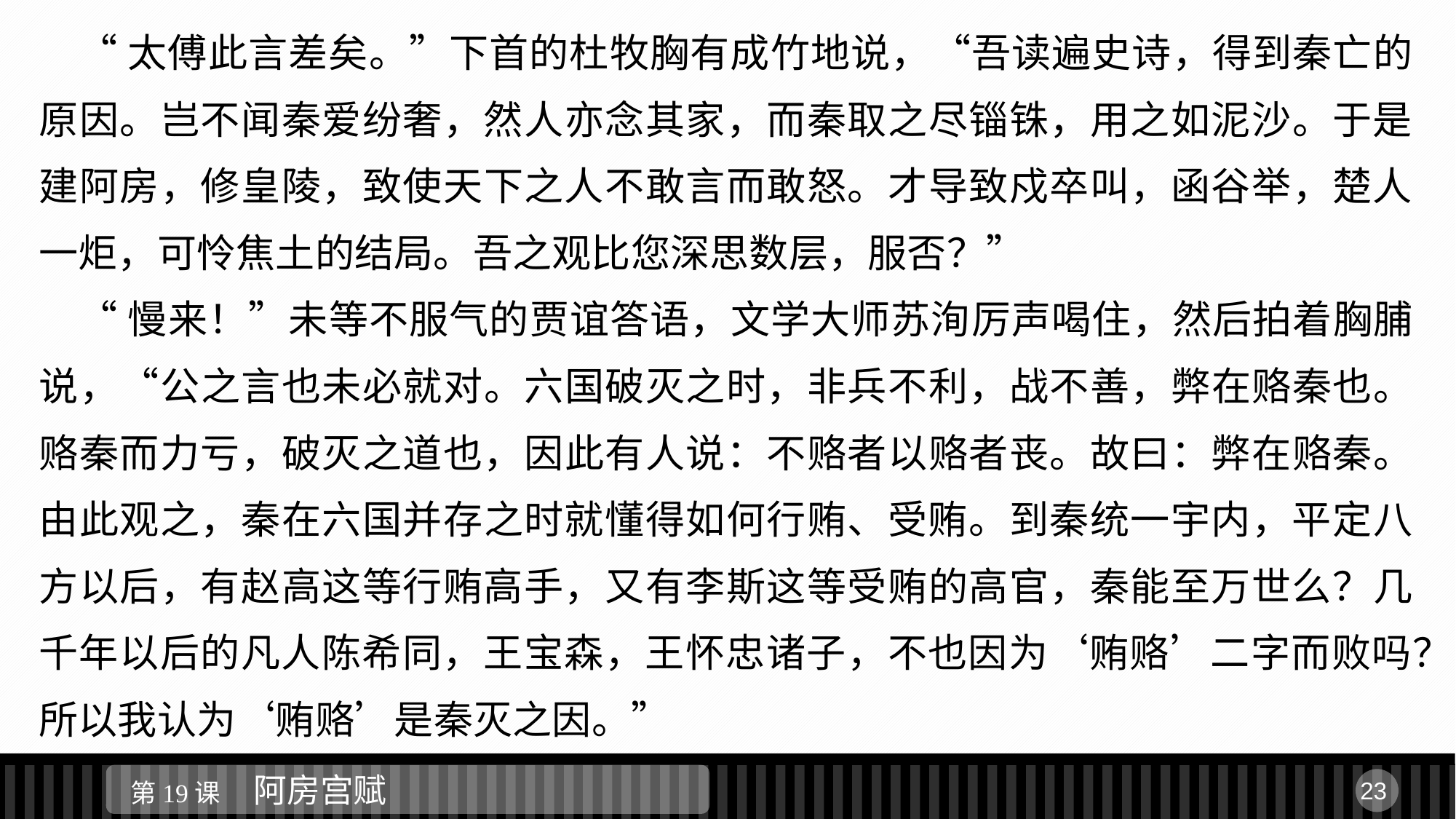

“太傅此言差矣。”下首的杜牧胸有成竹地说，“吾读遍史诗，得到秦亡的原因。岂不闻秦爱纷奢，然人亦念其家，而秦取之尽锱铢，用之如泥沙。于是建阿房，修皇陵，致使天下之人不敢言而敢怒。才导致戍卒叫，函谷举，楚人一炬，可怜焦土的结局。吾之观比您深思数层，服否？”
    “慢来！”未等不服气的贾谊答语，文学大师苏洵厉声喝住，然后拍着胸脯说，“公之言也未必就对。六国破灭之时，非兵不利，战不善，弊在赂秦也。赂秦而力亏，破灭之道也，因此有人说：不赂者以赂者丧。故曰：弊在赂秦。由此观之，秦在六国并存之时就懂得如何行贿、受贿。到秦统一宇内，平定八方以后，有赵高这等行贿高手，又有李斯这等受贿的高官，秦能至万世么？几千年以后的凡人陈希同，王宝森，王怀忠诸子，不也因为‘贿赂’二字而败吗？所以我认为‘贿赂’是秦灭之因。”